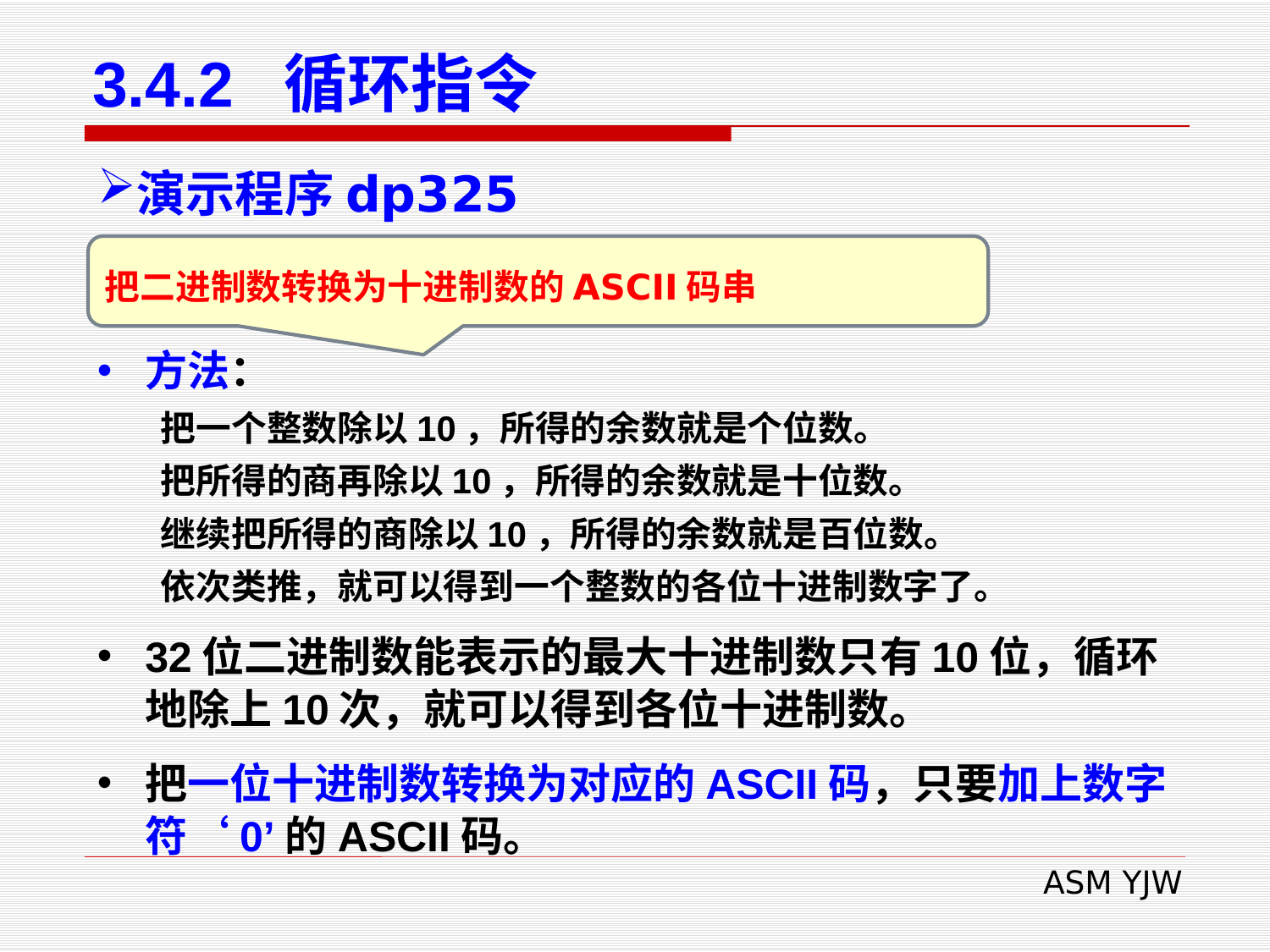

# 3.4.2  循环指令
演示程序dp325
把二进制数转换为十进制数的ASCII码串
方法：
把一个整数除以10，所得的余数就是个位数。
把所得的商再除以10，所得的余数就是十位数。
继续把所得的商除以10，所得的余数就是百位数。
依次类推，就可以得到一个整数的各位十进制数字了。
32位二进制数能表示的最大十进制数只有10位，循环地除上10次，就可以得到各位十进制数。
把一位十进制数转换为对应的ASCII码，只要加上数字符‘0’的ASCII码。